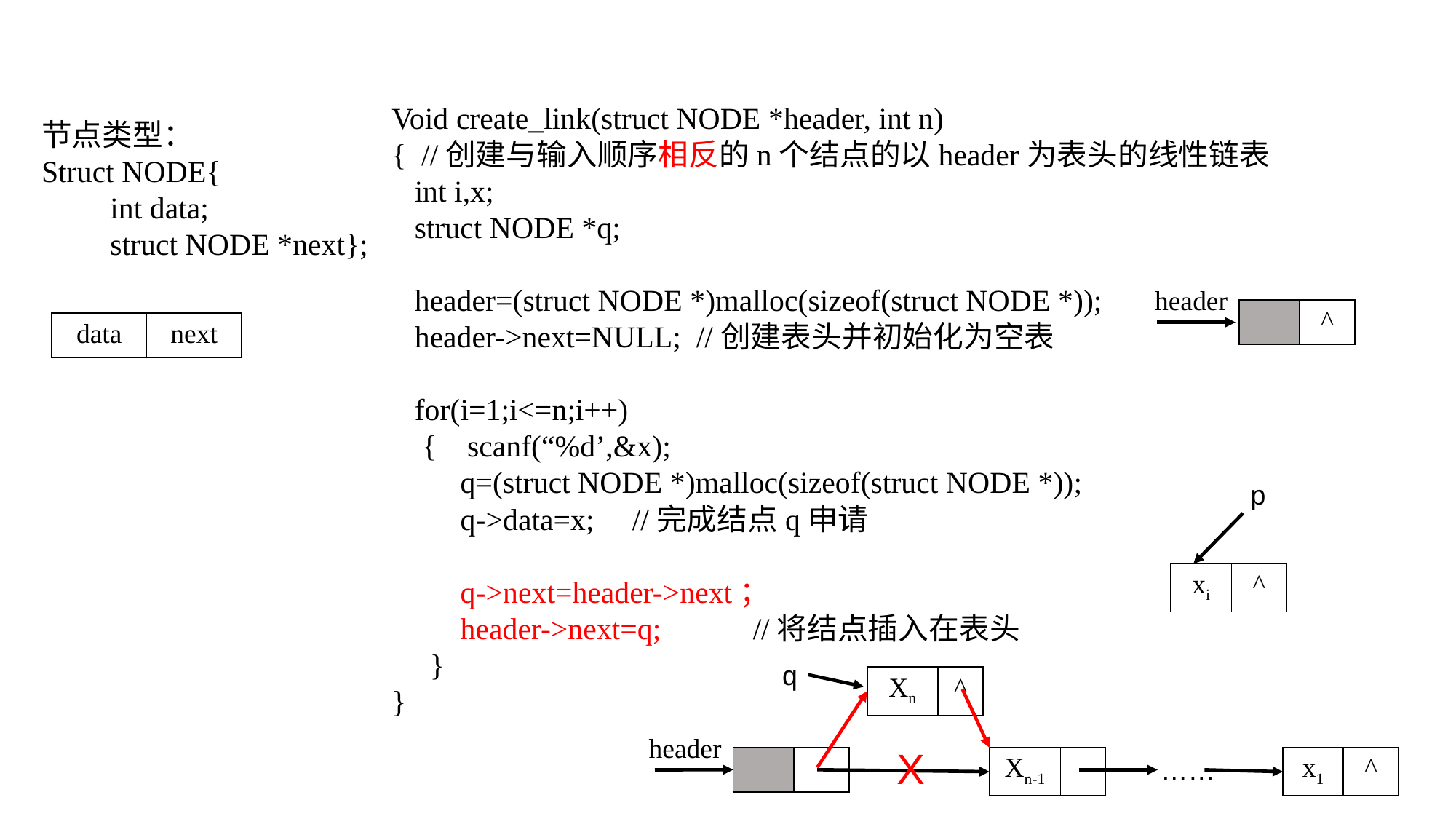

Void create_link(struct NODE *header, int n)
{  //创建与输入顺序相反的n个结点的以header为表头的线性链表
   int i,x;
   struct NODE *q;

   header=(struct NODE *)malloc(sizeof(struct NODE *));
   header->next=NULL;  //创建表头并初始化为空表

   for(i=1;i<=n;i++)
    {    scanf(“%d’,&x);
         q=(struct NODE *)malloc(sizeof(struct NODE *));
         q->data=x;     //完成结点q申请

         q->next=header->next；
         header->next=q;            //将结点插入在表头
     }
}

节点类型：
Struct NODE{
         int data;
         struct NODE *next};
 header
|  | ^ |
| --- | --- |
| data | next |
| --- | --- |
p
| xi | ^ |
| --- | --- |
q
| Xn | ^ |
| --- | --- |
 header
X
|  |  |
| --- | --- |
| Xn-1 |  |
| --- | --- |
……
| x1 | ^ |
| --- | --- |